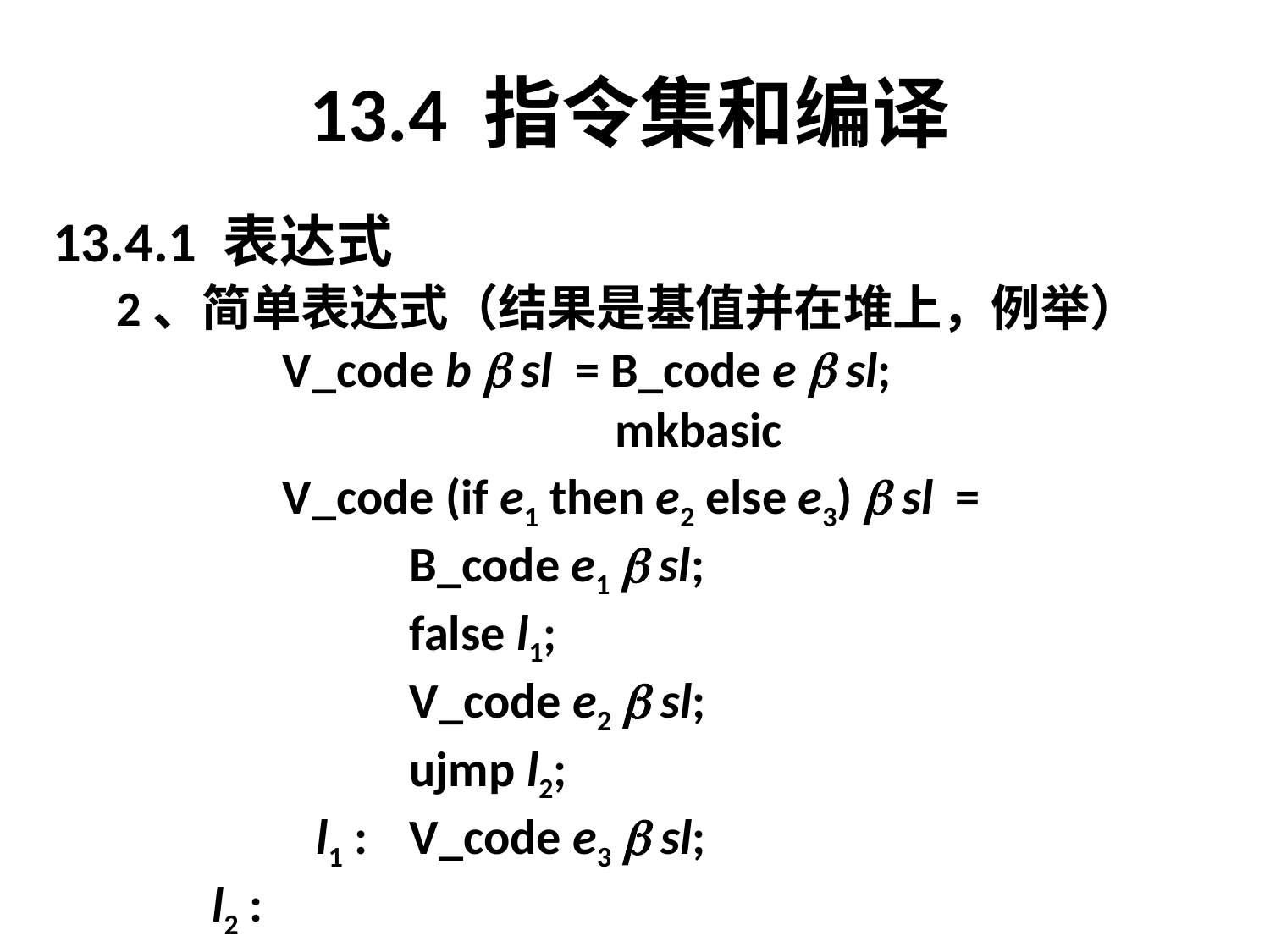

# 13.4 指令集和编译
13.4.1 表达式
2、简单表达式（结果是基值并在堆上，例举）
		V_code b β sl  = B_code e β sl;
				       mkbasic
		V_code (if e1 then e2 else e3) β sl  =
			B_code e1 β sl;
			false l1;
			V_code e2 β sl;
			ujmp l2;
		   l1 : 	V_code e3 β sl;
	     l2 :